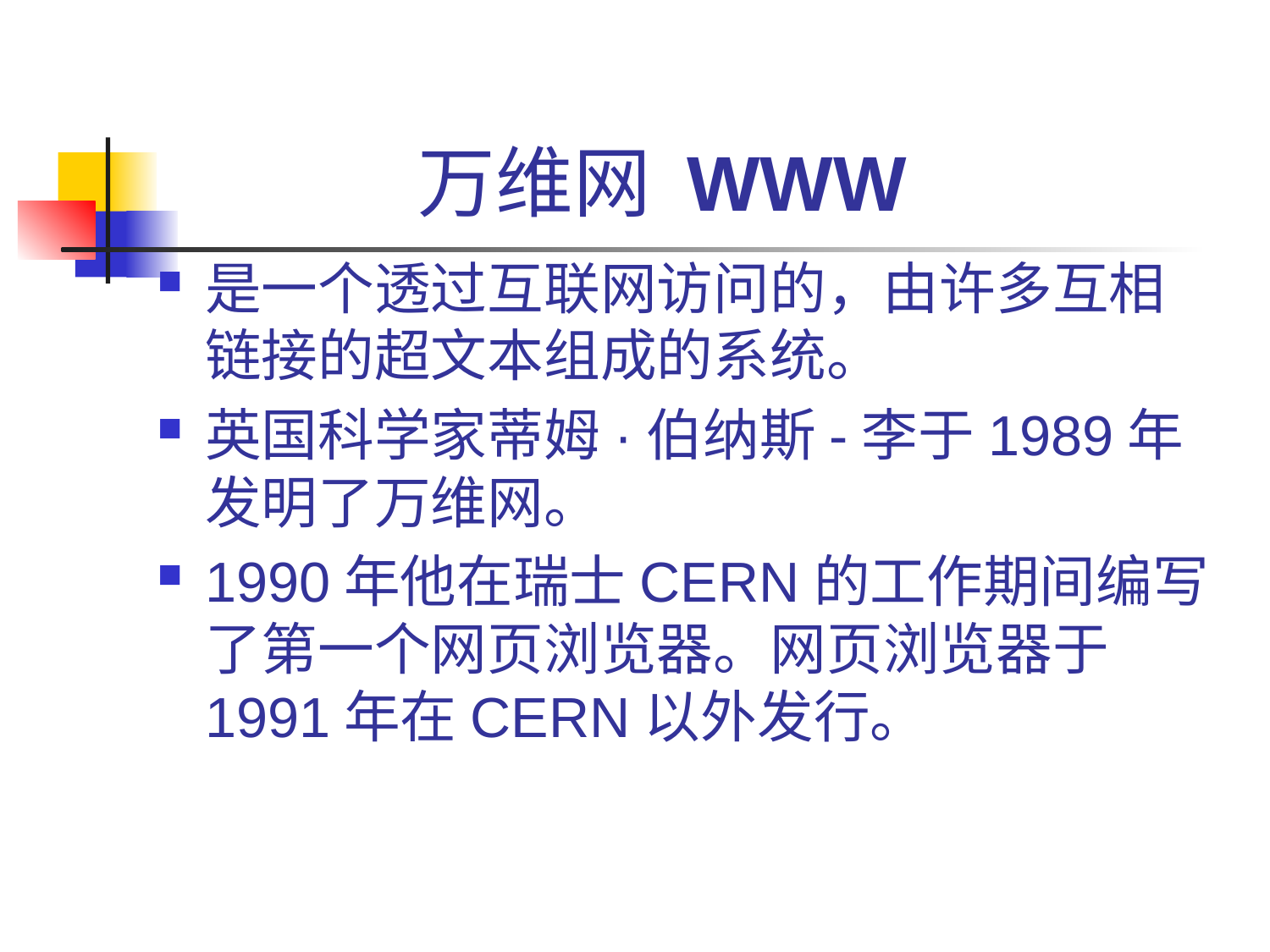

# 万维网 WWW
是一个透过互联网访问的，由许多互相链接的超文本组成的系统。
英国科学家蒂姆·伯纳斯-李于1989年发明了万维网。
1990年他在瑞士CERN的工作期间编写了第一个网页浏览器。网页浏览器于1991年在CERN以外发行。